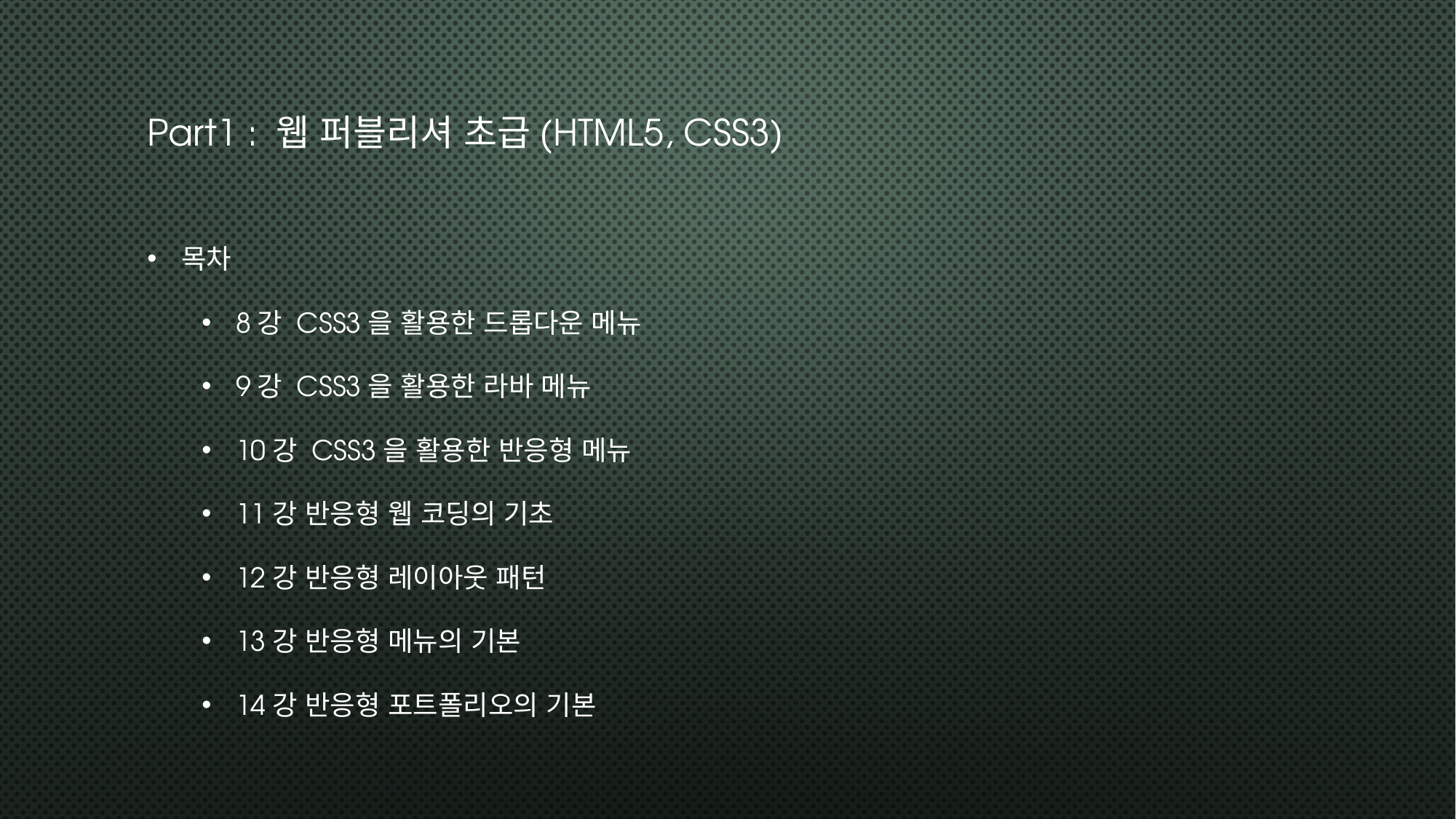

# Part1 : 웹 퍼블리셔 초급(HTML5, CSS3)
목차
8강 CSS3을 활용한 드롭다운 메뉴
9강 CSS3을 활용한 라바 메뉴
10강 CSS3을 활용한 반응형 메뉴
11강 반응형 웹 코딩의 기초
12강 반응형 레이아웃 패턴
13강 반응형 메뉴의 기본
14강 반응형 포트폴리오의 기본